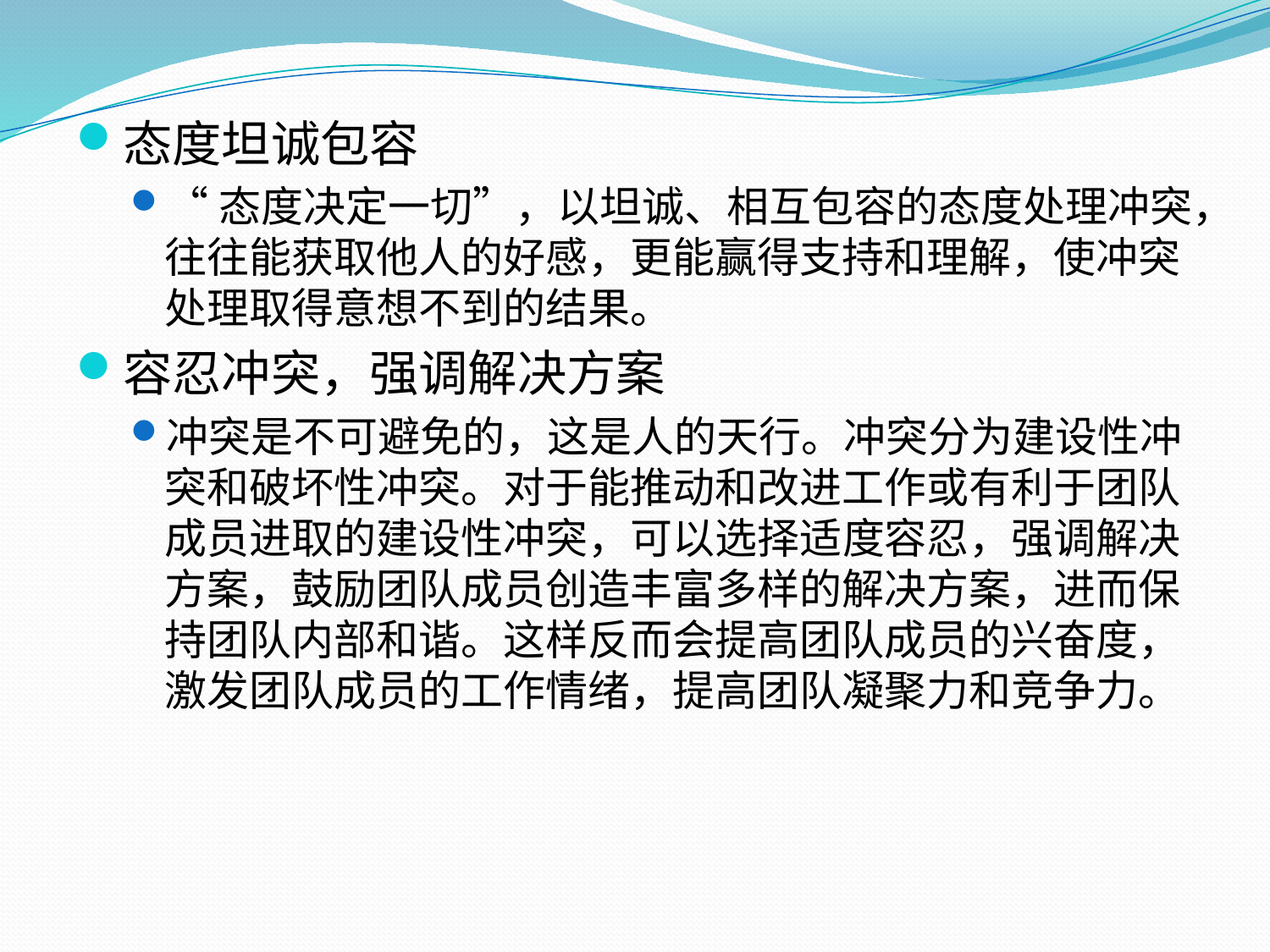

态度坦诚包容
“态度决定一切”，以坦诚、相互包容的态度处理冲突，往往能获取他人的好感，更能赢得支持和理解，使冲突处理取得意想不到的结果。
容忍冲突，强调解决方案
冲突是不可避免的，这是人的天行。冲突分为建设性冲突和破坏性冲突。对于能推动和改进工作或有利于团队成员进取的建设性冲突，可以选择适度容忍，强调解决方案，鼓励团队成员创造丰富多样的解决方案，进而保持团队内部和谐。这样反而会提高团队成员的兴奋度，激发团队成员的工作情绪，提高团队凝聚力和竞争力。